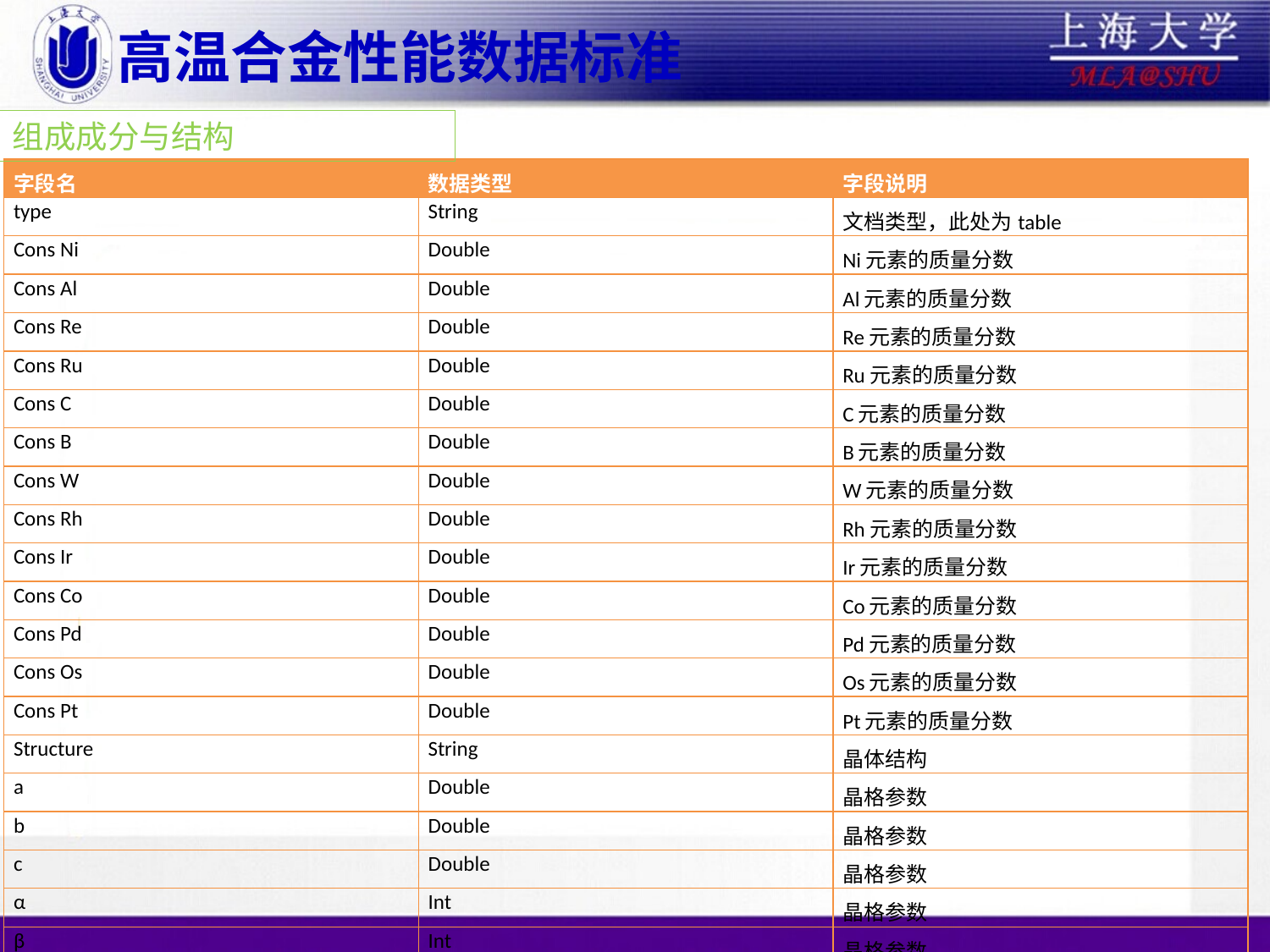

# 高温合金性能数据标准
组成成分与结构
| 字段名 | 数据类型 | 字段说明 |
| --- | --- | --- |
| type | String | 文档类型，此处为table |
| Cons Ni | Double | Ni元素的质量分数 |
| Cons Al | Double | Al元素的质量分数 |
| Cons Re | Double | Re元素的质量分数 |
| Cons Ru | Double | Ru元素的质量分数 |
| Cons C | Double | C元素的质量分数 |
| Cons B | Double | B元素的质量分数 |
| Cons W | Double | W元素的质量分数 |
| Cons Rh | Double | Rh元素的质量分数 |
| Cons Ir | Double | Ir元素的质量分数 |
| Cons Co | Double | Co元素的质量分数 |
| Cons Pd | Double | Pd元素的质量分数 |
| Cons Os | Double | Os元素的质量分数 |
| Cons Pt | Double | Pt元素的质量分数 |
| Structure | String | 晶体结构 |
| a | Double | 晶格参数 |
| b | Double | 晶格参数 |
| c | Double | 晶格参数 |
| α | Int | 晶格参数 |
| β | Int | 晶格参数 |
| γ | Int | 晶格参数 |